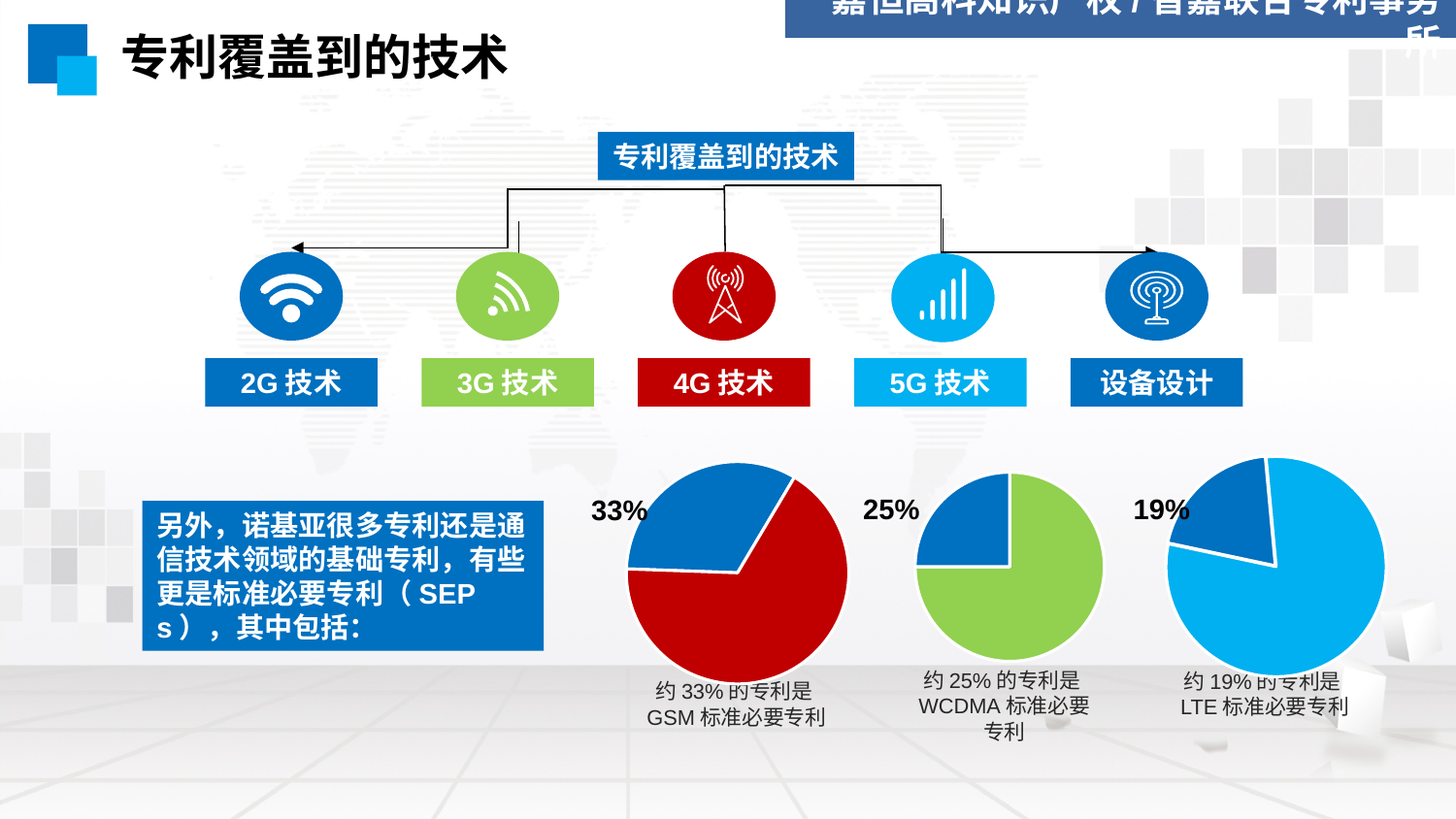

嘉恒高科知识产权/智嘉联合专利事务所
专利覆盖到的技术
专利覆盖到的技术

2G技术
3G技术
4G技术
5G技术
设备设计

### Chart

| Category |
|---|

### Chart

| Category | 销售额 |
|---|---|
| 第一季度 | 0.81 |
| 第二季度 | 3.2 |

### Chart

| Category | 销售额 |
|---|---|
| 第一季度 | 0.75 |
| 第二季度 | 0.25 |

### Chart

| Category | 销售额 |
|---|---|
| 第一季度 | 0.33 |
| 第二季度 | 0.67 |
25%
19%
33%
另外，诺基亚很多专利还是通信技术领域的基础专利，有些更是标准必要专利（SEPs），其中包括：
约25%的专利是WCDMA标准必要专利
约19%的专利是LTE标准必要专利
约33%的专利是GSM标准必要专利